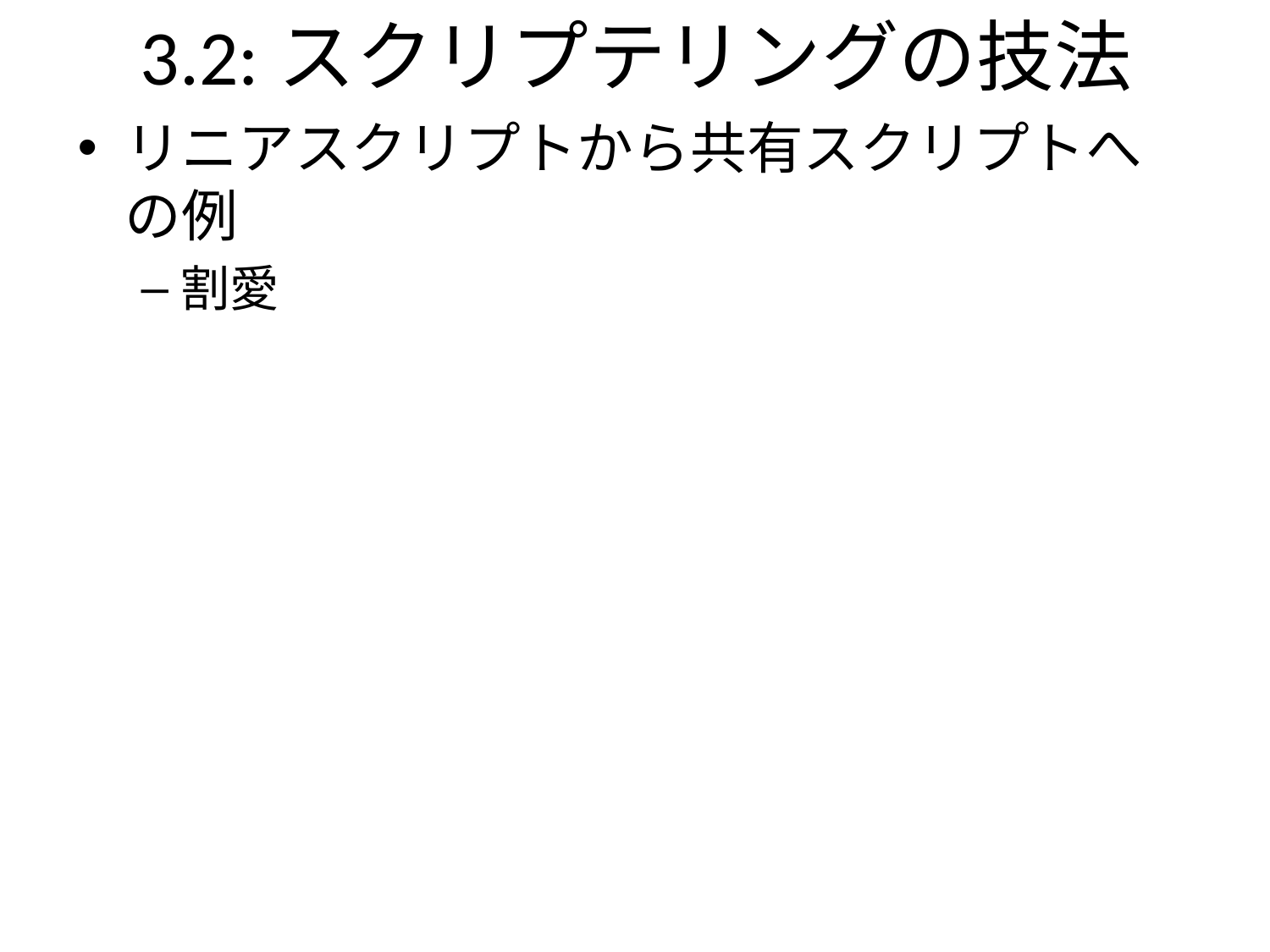

3.2:スクリプテリングの技法
リニアスクリプトから共有スクリプトへの例
割愛